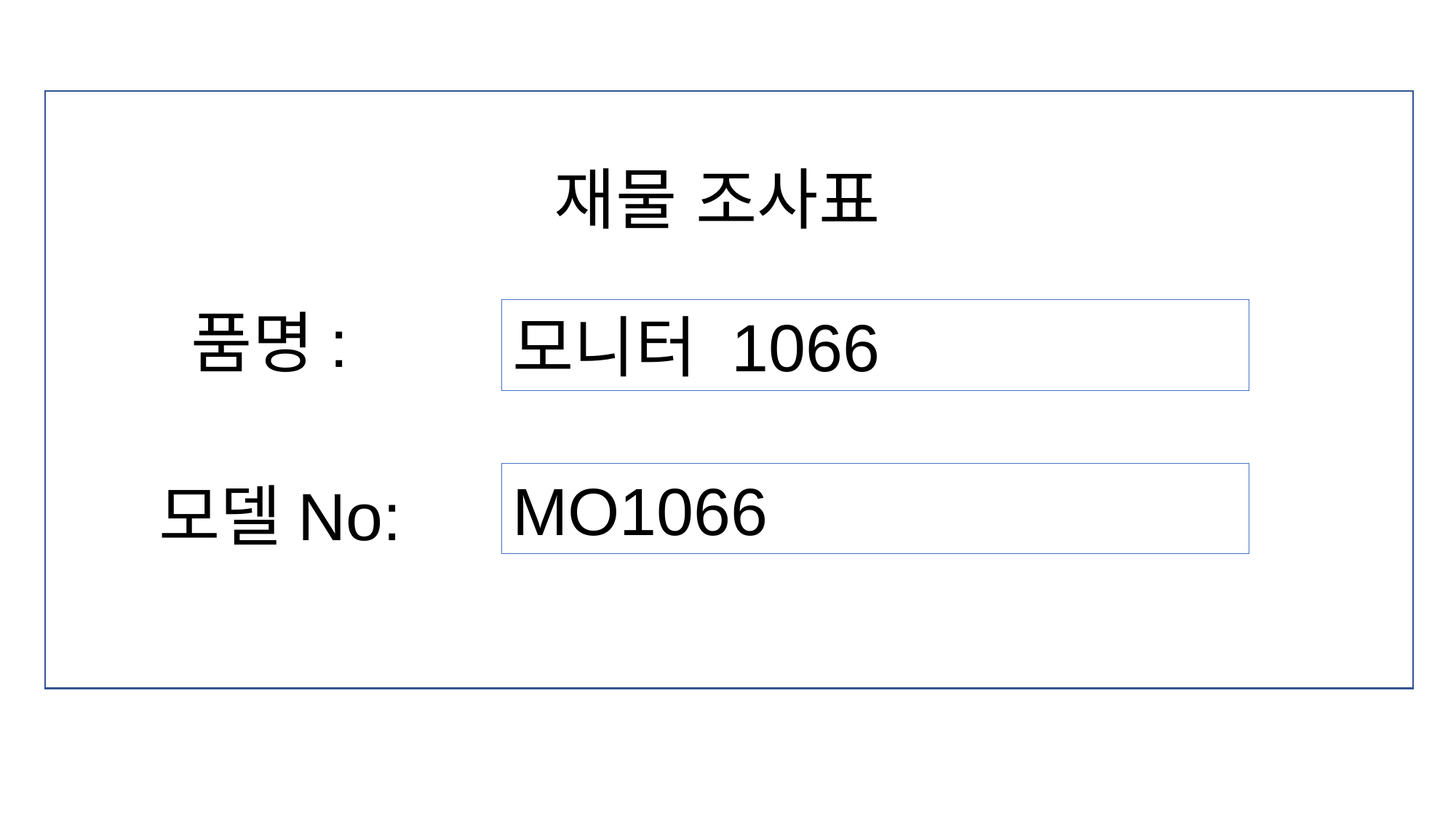

재물 조사표
품명:
모니터 1066
MO1066
모델No: